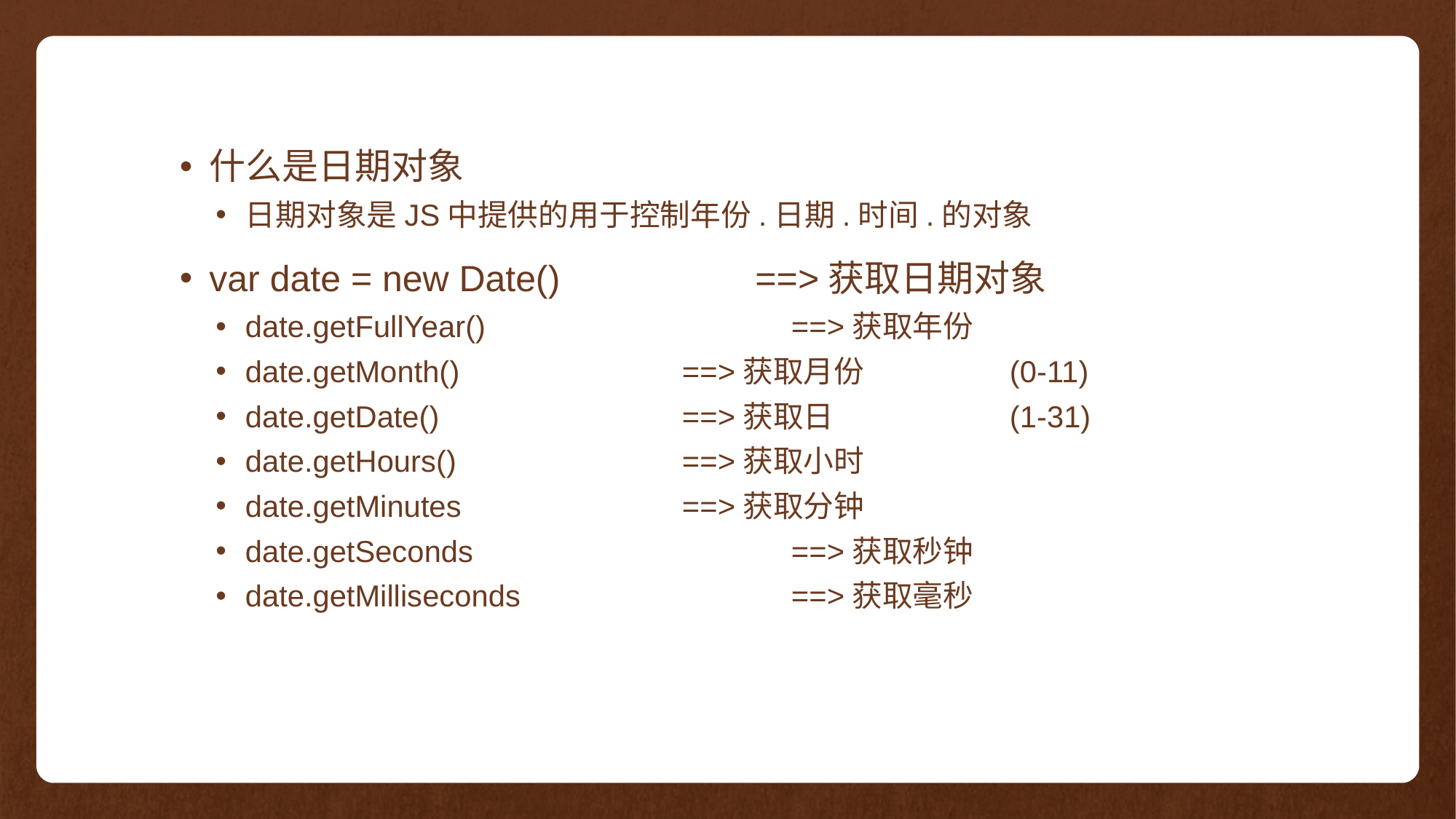

什么是日期对象
日期对象是JS中提供的用于控制年份.日期.时间.的对象
var date = new Date()		==>获取日期对象
date.getFullYear()			==>获取年份
date.getMonth()			==>获取月份		(0-11)
date.getDate()			==>获取日		(1-31)
date.getHours()			==>获取小时
date.getMinutes			==>获取分钟
date.getSeconds			==>获取秒钟
date.getMilliseconds			==>获取毫秒